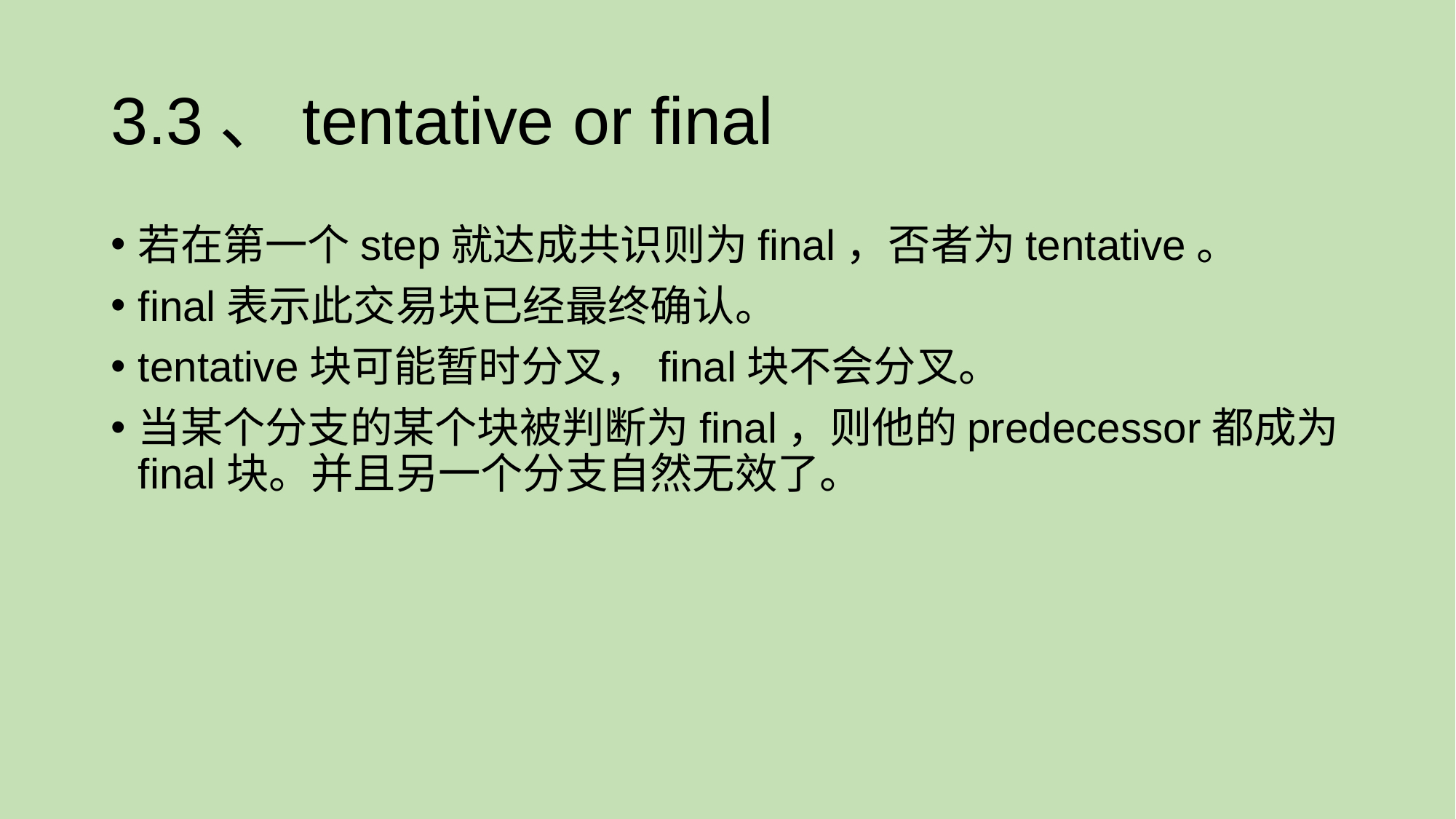

# 3.3、tentative or final
若在第一个step就达成共识则为final，否者为tentative。
final表示此交易块已经最终确认。
tentative块可能暂时分叉，final块不会分叉。
当某个分支的某个块被判断为final，则他的predecessor都成为final块。并且另一个分支自然无效了。